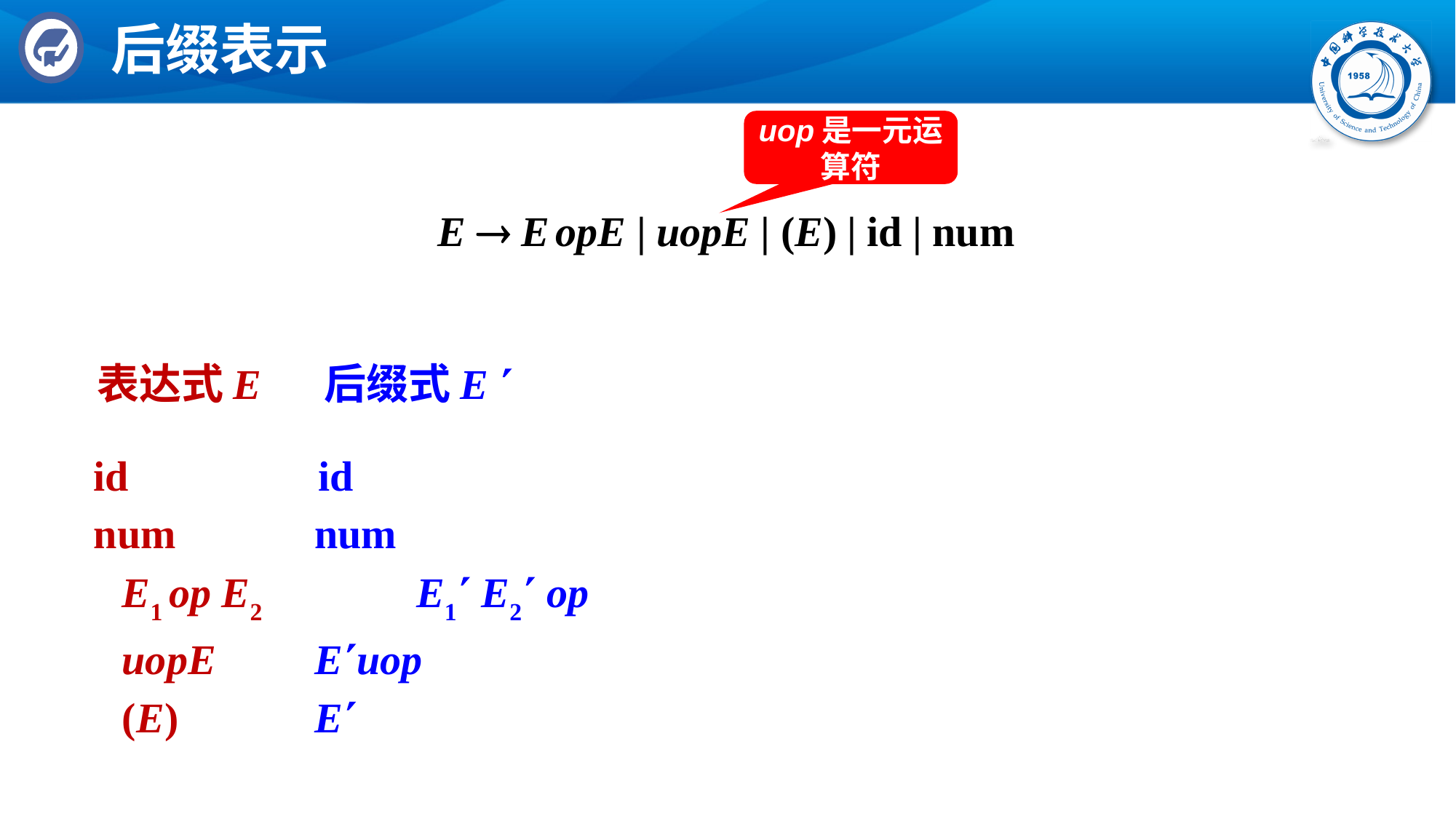

# 后缀表示
uop是一元运算符

E → E opE | uopE | (E) | id | num

	   表达式E			     后缀式E ′
	   id 			               id
	   num				     num
	      E1 op E2			     E1′ E2′ op
	      uopE				     E′uop
	      (E)				     E′